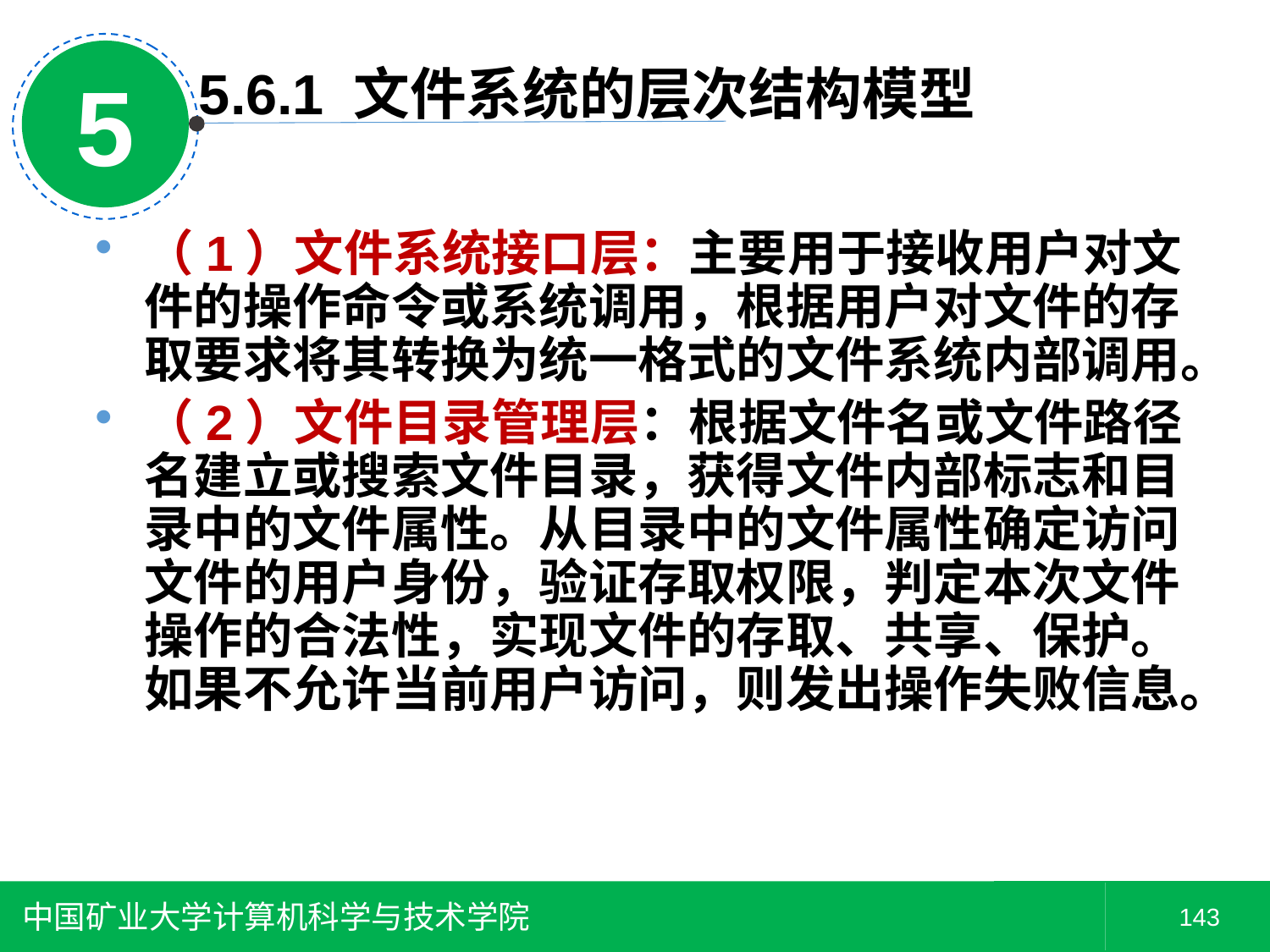

5
5.6.1 文件系统的层次结构模型

（1）文件系统接口层：主要用于接收用户对文件的操作命令或系统调用，根据用户对文件的存取要求将其转换为统一格式的文件系统内部调用。
（2）文件目录管理层：根据文件名或文件路径名建立或搜索文件目录，获得文件内部标志和目录中的文件属性。从目录中的文件属性确定访问文件的用户身份，验证存取权限，判定本次文件操作的合法性，实现文件的存取、共享、保护。如果不允许当前用户访问，则发出操作失败信息。